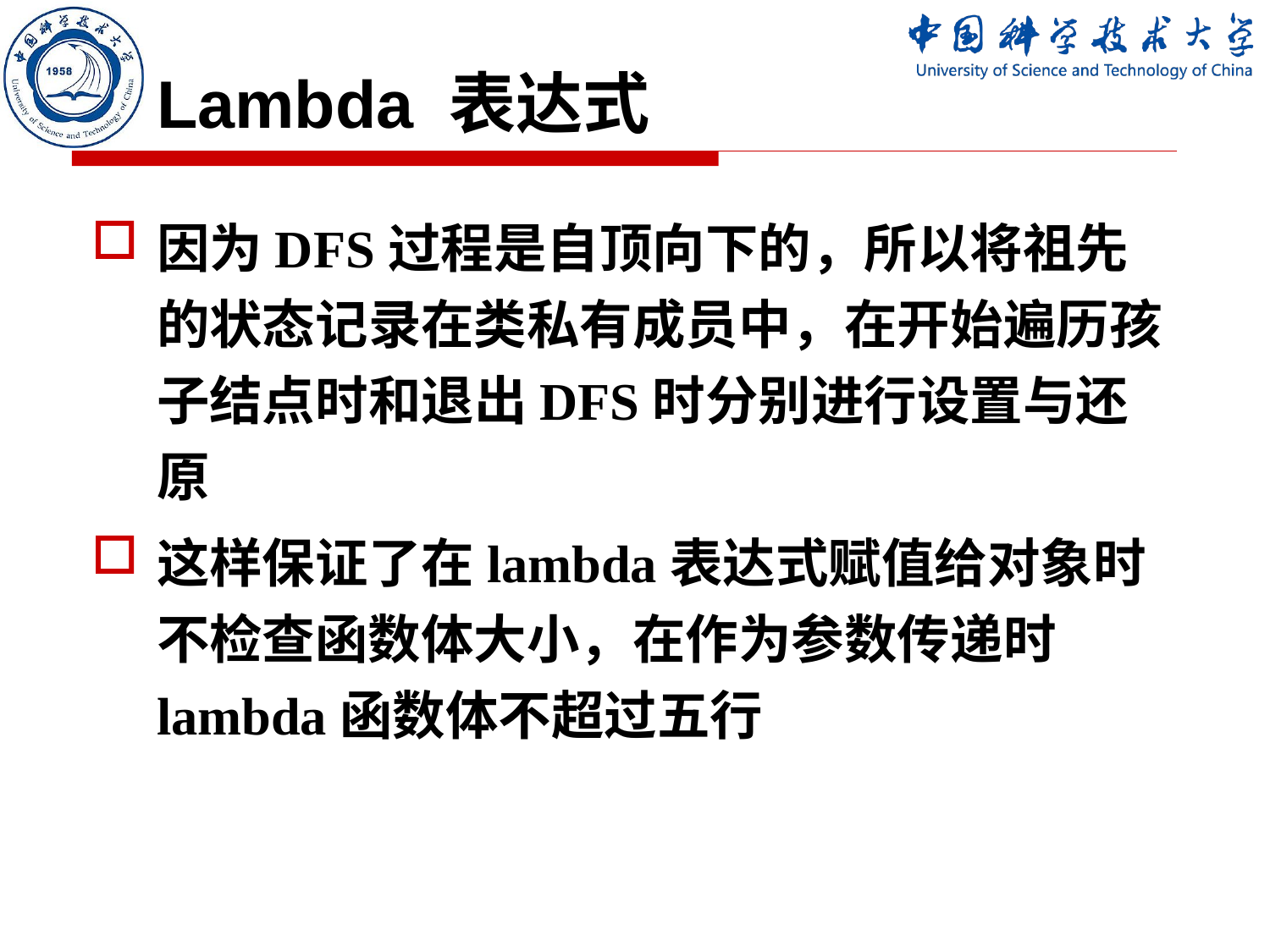

# Lambda 表达式
因为DFS过程是自顶向下的，所以将祖先的状态记录在类私有成员中，在开始遍历孩子结点时和退出DFS时分别进行设置与还原
这样保证了在lambda表达式赋值给对象时不检查函数体大小，在作为参数传递时lambda函数体不超过五行

44